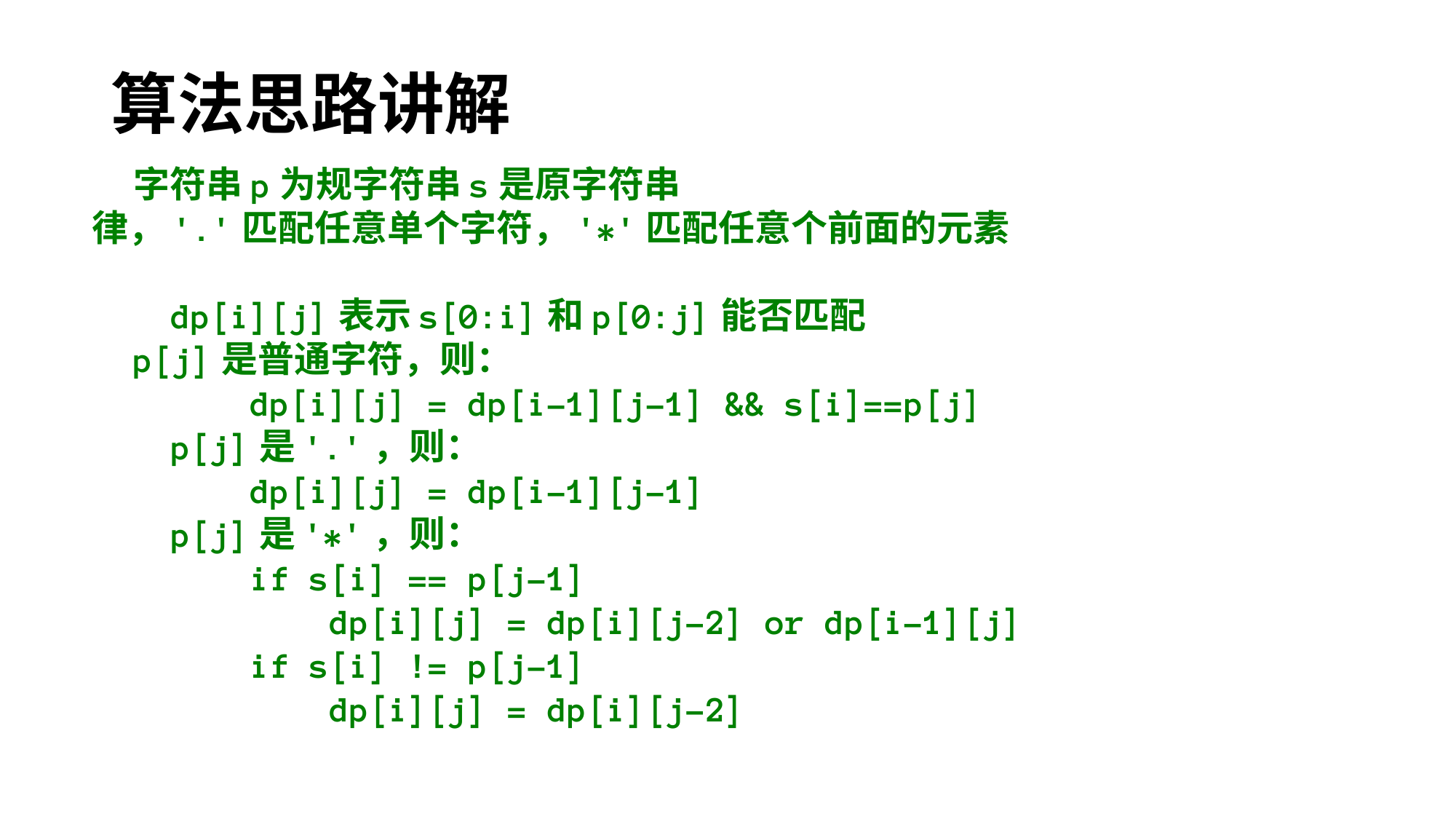

# 算法思路讲解
    字符串p为规字符串s是原字符串
律，'.'匹配任意单个字符，'*'匹配任意个前面的元素
    dp[i][j]表示s[0:i]和p[0:j]能否匹配
    p[j]是普通字符，则：
        dp[i][j] = dp[i-1][j-1] && s[i]==p[j]
    p[j]是'.'，则：
        dp[i][j] = dp[i-1][j-1]
    p[j]是'*'，则：
        if s[i] == p[j-1]
            dp[i][j] = dp[i][j-2] or dp[i-1][j]
        if s[i] != p[j-1]
            dp[i][j] = dp[i][j-2]